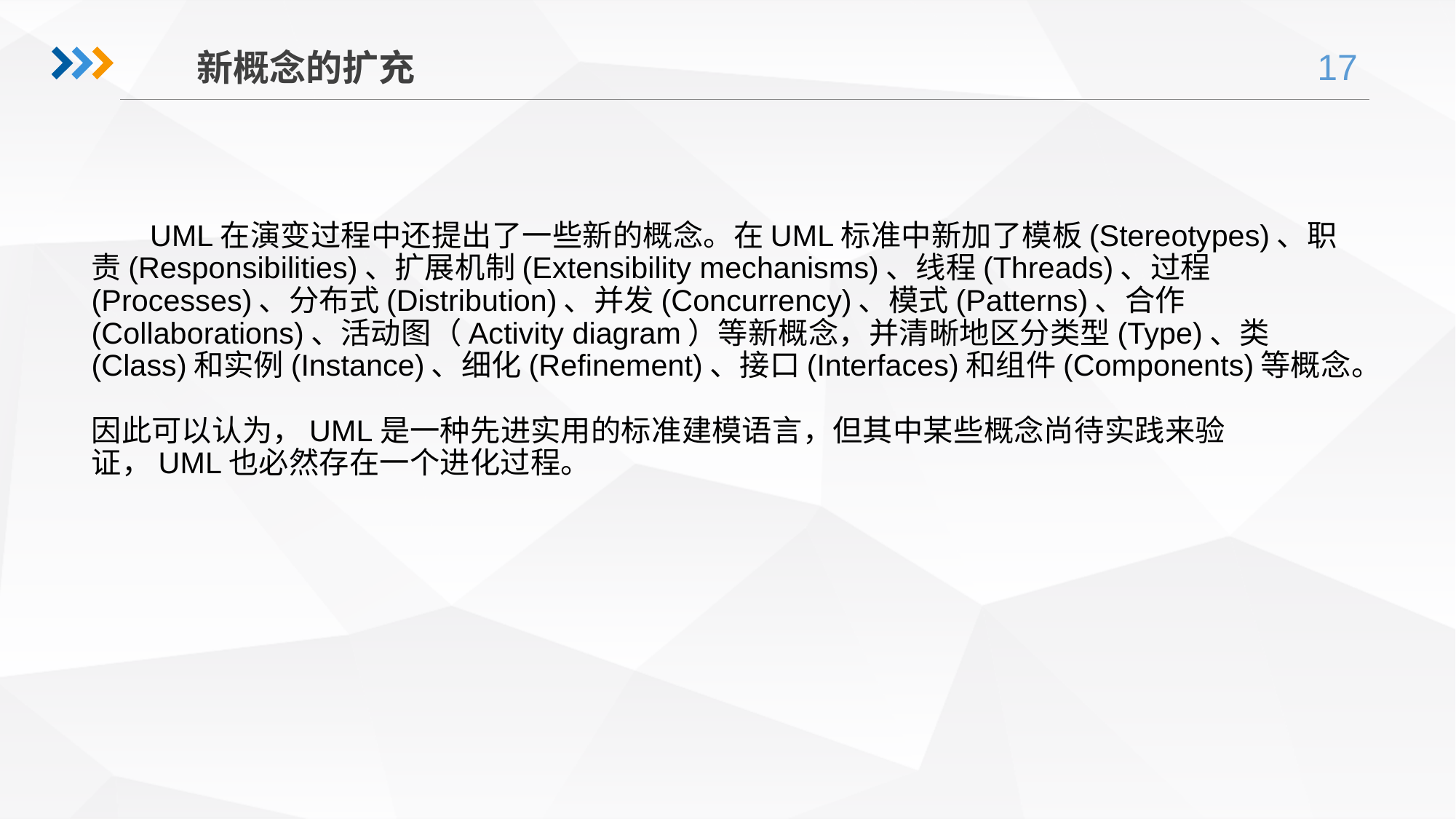

新概念的扩充
       UML在演变过程中还提出了一些新的概念。在UML标准中新加了模板(Stereotypes)、职责(Responsibilities)、扩展机制(Extensibility mechanisms)、线程(Threads)、过程(Processes)、分布式(Distribution)、并发(Concurrency)、模式(Patterns)、合作(Collaborations)、活动图（Activity diagram）等新概念，并清晰地区分类型(Type)、类(Class)和实例(Instance)、细化(Refinement)、接口(Interfaces)和组件(Components)等概念。  
因此可以认为，UML是一种先进实用的标准建模语言，但其中某些概念尚待实践来验证，UML也必然存在一个进化过程。